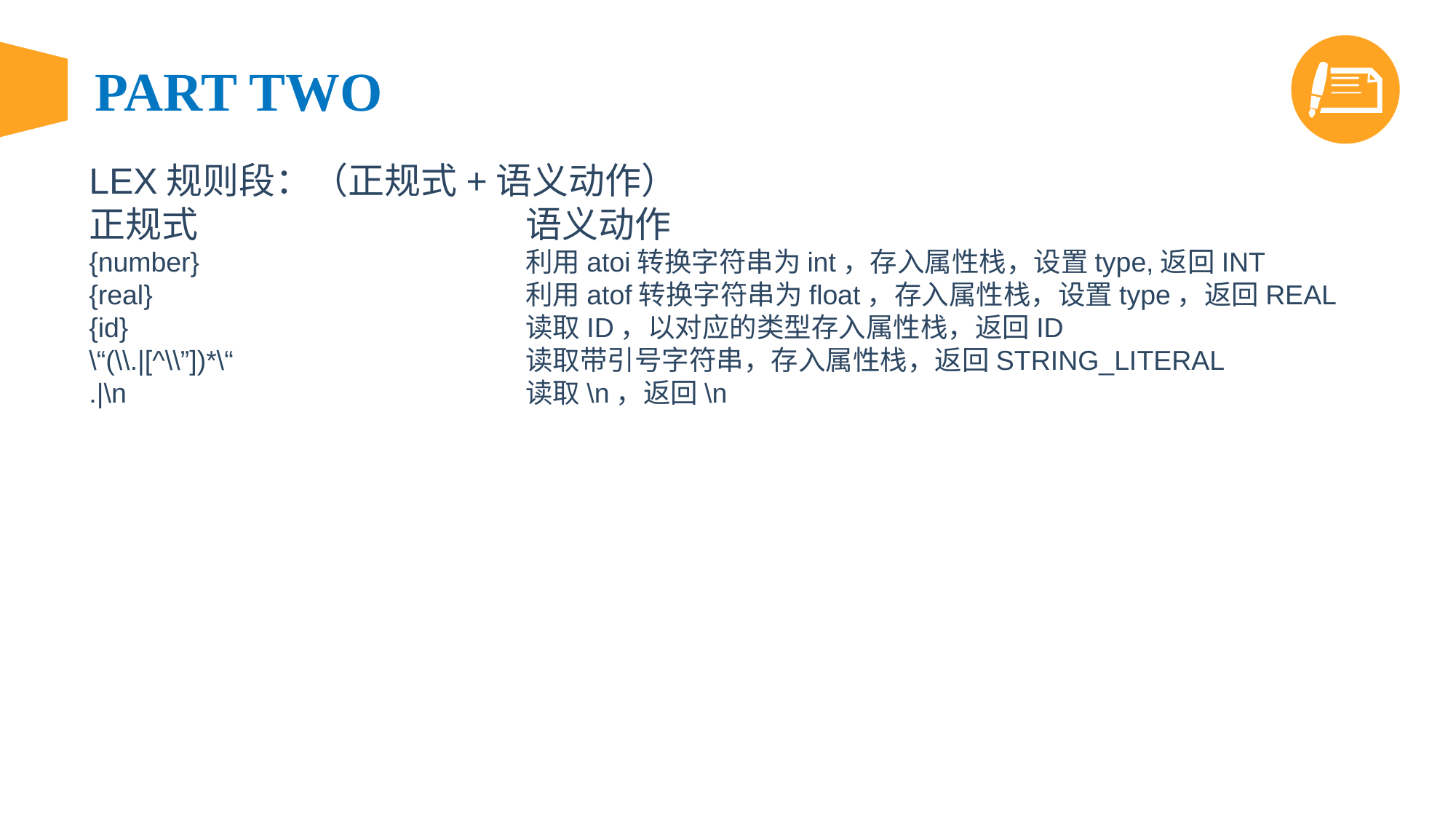

LEX规则段：（正规式+语义动作）
正规式			语义动作
{number}			利用atoi转换字符串为int，存入属性栈，设置type,返回INT
{real}				利用atof转换字符串为float，存入属性栈，设置type，返回REAL
{id}				读取ID，以对应的类型存入属性栈，返回ID
\“(\\.|[^\\”])*\“			读取带引号字符串，存入属性栈，返回STRING_LITERAL
.|\n 				读取\n，返回\n

Lorem ipsum dolor sit amt tempor.